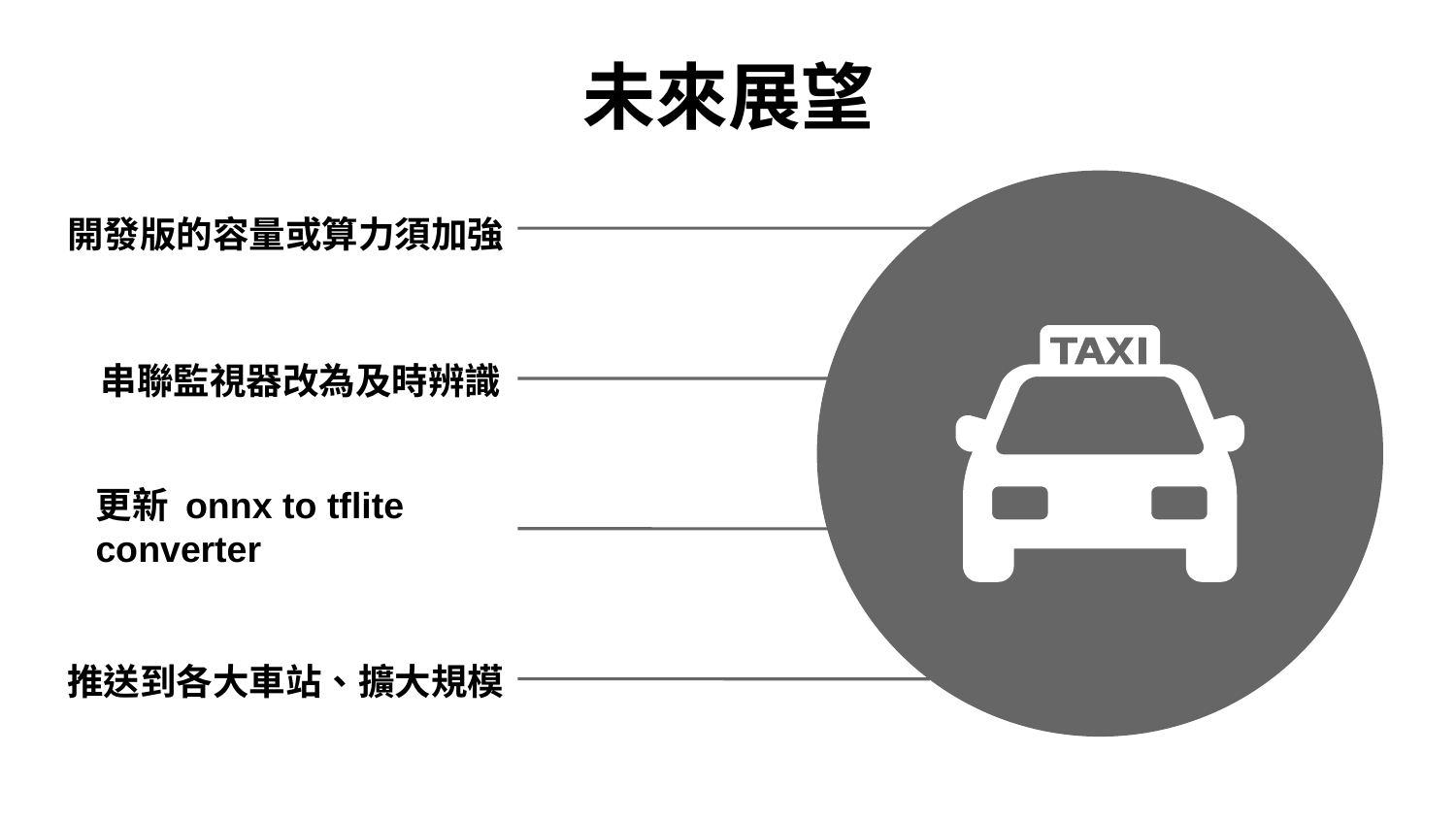

# 未來展望

開發版的容量或算力須加強

串聯監視器改為及時辨識
更新 onnx to tflite converter
推送到各大車站、擴大規模